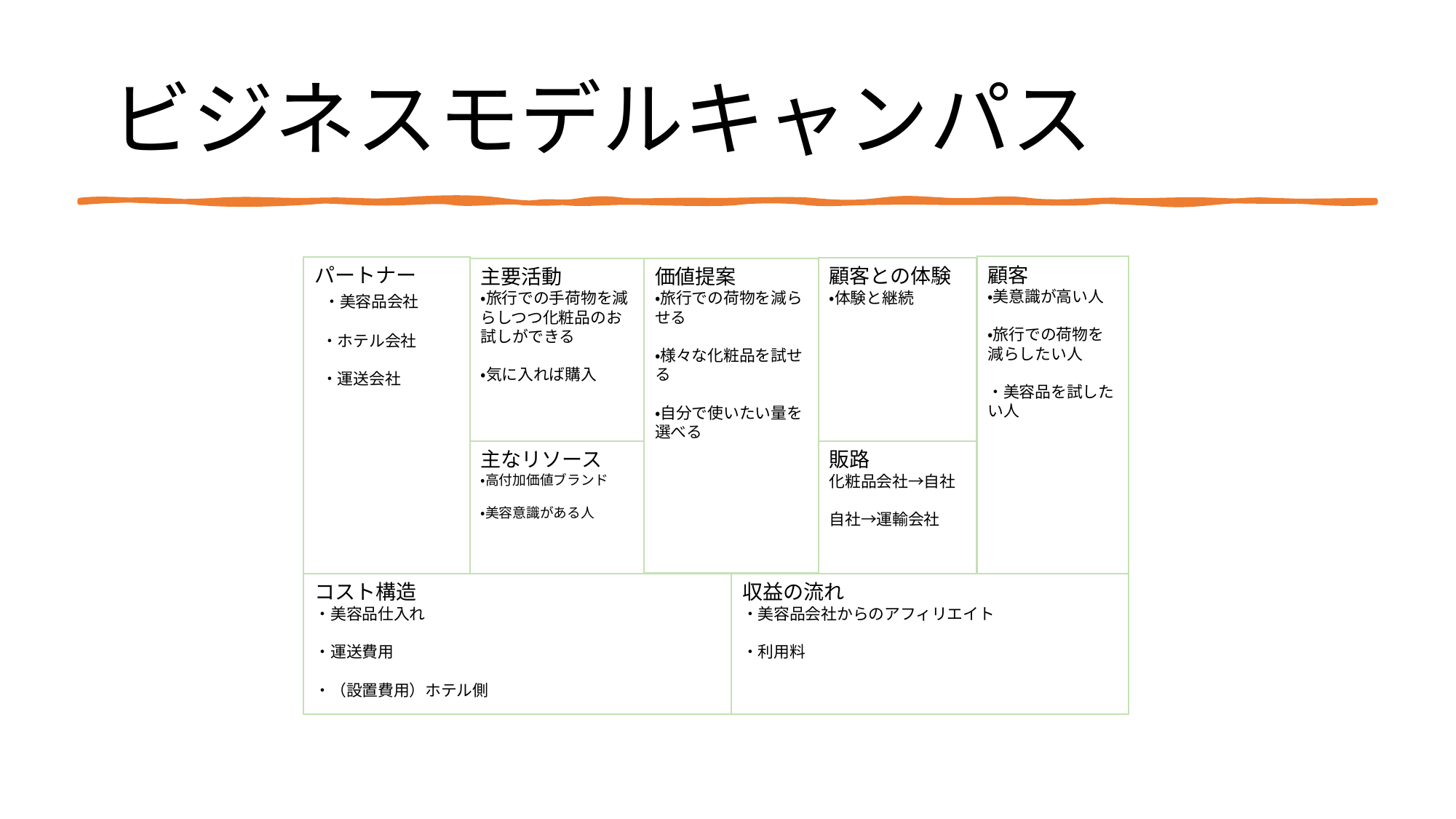

# ビジネスモデルキャンパス

顧客
・美意識が高い人

・旅行での荷物を減らしたい人

・美容品を試したい人

パートナー
 ・美容品会社

 ・ホテル会社

 ・運送会社

顧客との体験
・体験と継続

価値提案
・旅行での荷物を減らせる

・様々な化粧品を試せる

・自分で使いたい量を選べる

主要活動
・旅行での手荷物を減らしつつ化粧品のお試しができる

・気に入れば購入

販路
化粧品会社→自社

自社→運輸会社
主なリソース
・高付加価値ブランド

・美容意識がある人
コスト構造
・美容品仕入れ

・運送費用

・（設置費用）ホテル側
収益の流れ
・美容品会社からのアフィリエイト

・利用料